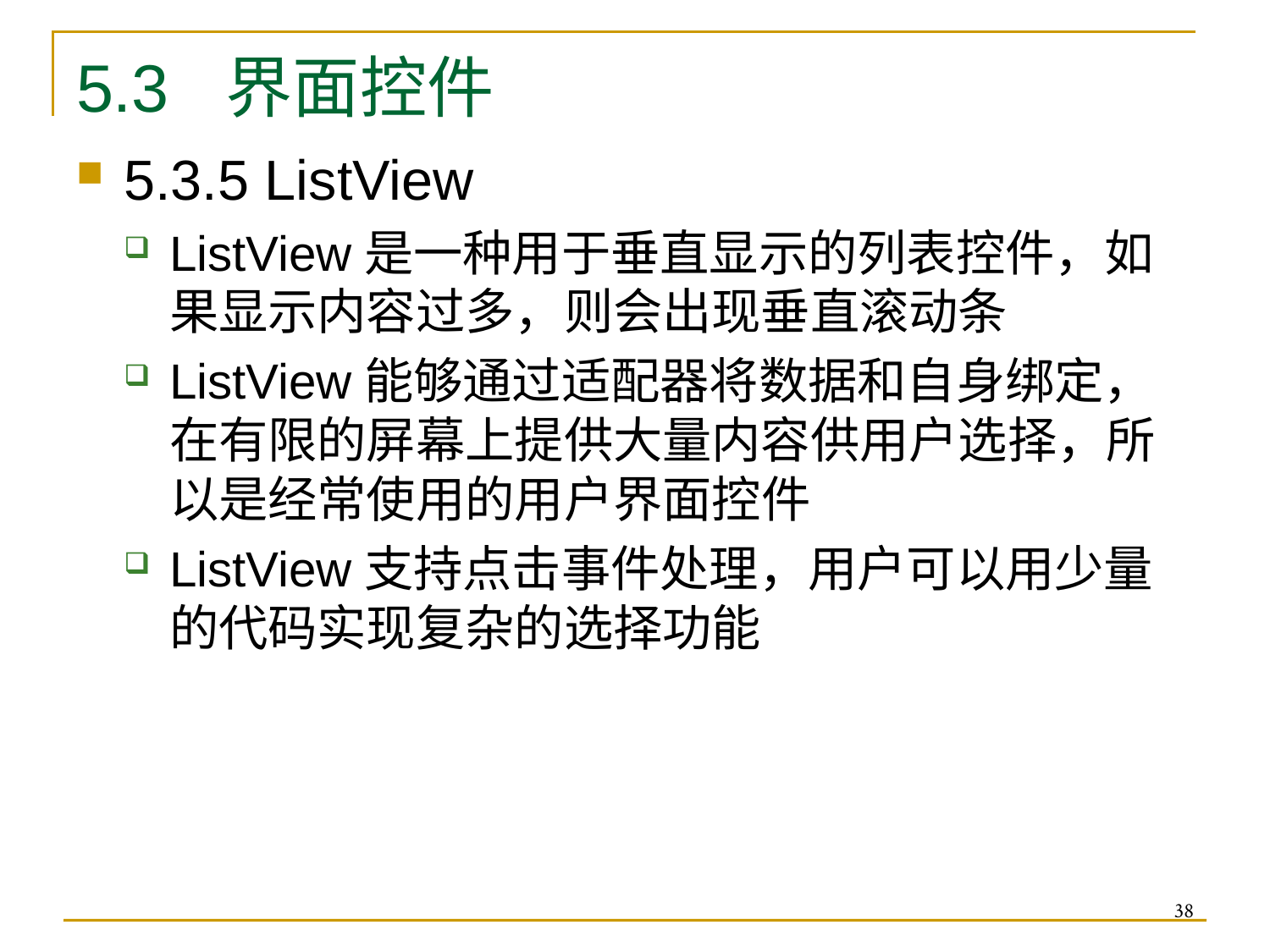

# 5.3 界面控件
5.3.5 ListView
ListView是一种用于垂直显示的列表控件，如果显示内容过多，则会出现垂直滚动条
ListView能够通过适配器将数据和自身绑定，在有限的屏幕上提供大量内容供用户选择，所以是经常使用的用户界面控件
ListView支持点击事件处理，用户可以用少量的代码实现复杂的选择功能
38